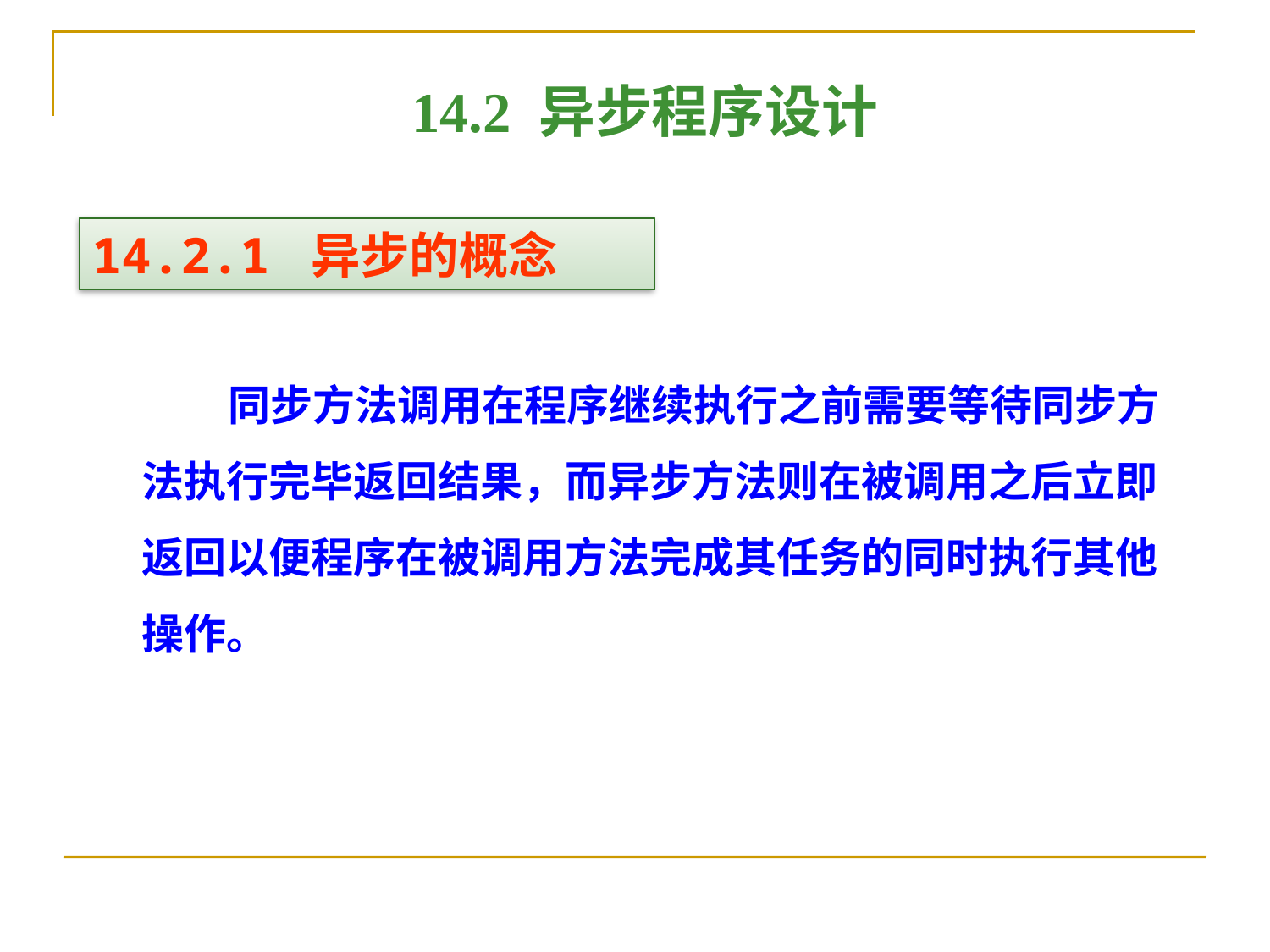

14.2 异步程序设计
14.2.1 异步的概念
        同步方法调用在程序继续执行之前需要等待同步方法执行完毕返回结果，而异步方法则在被调用之后立即返回以便程序在被调用方法完成其任务的同时执行其他操作。